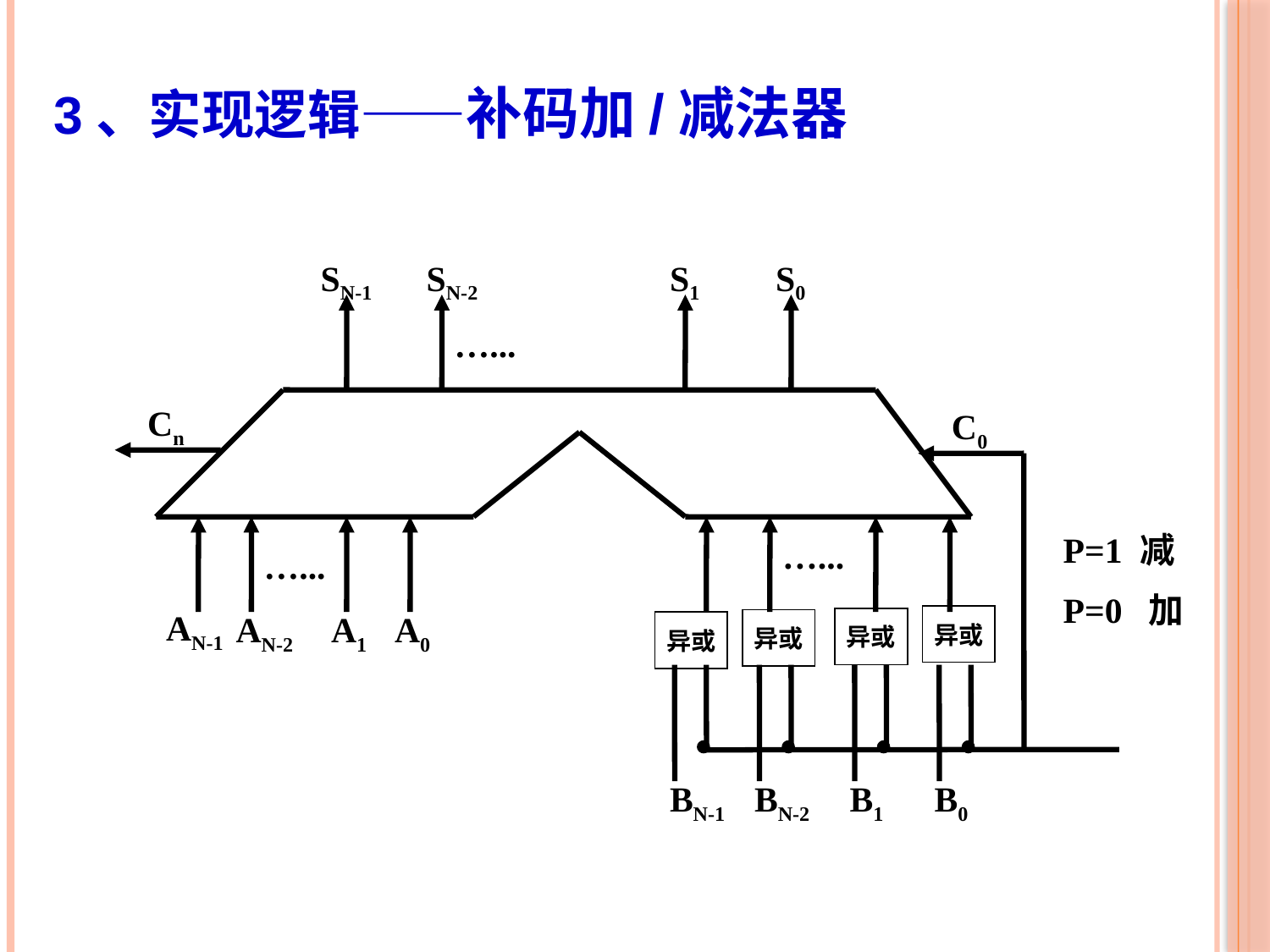

# 3、实现逻辑——补码加/减法器
    SN-1
    SN-2
    S1
    S0

…...

Cn
C0

   P=1 减
   P=0  加
…...
…...
    AN-1
    AN-2
    A1
    A0
异或
异或
异或
异或

•
•
•
•

    BN-1
    BN-2
    B1
    B0